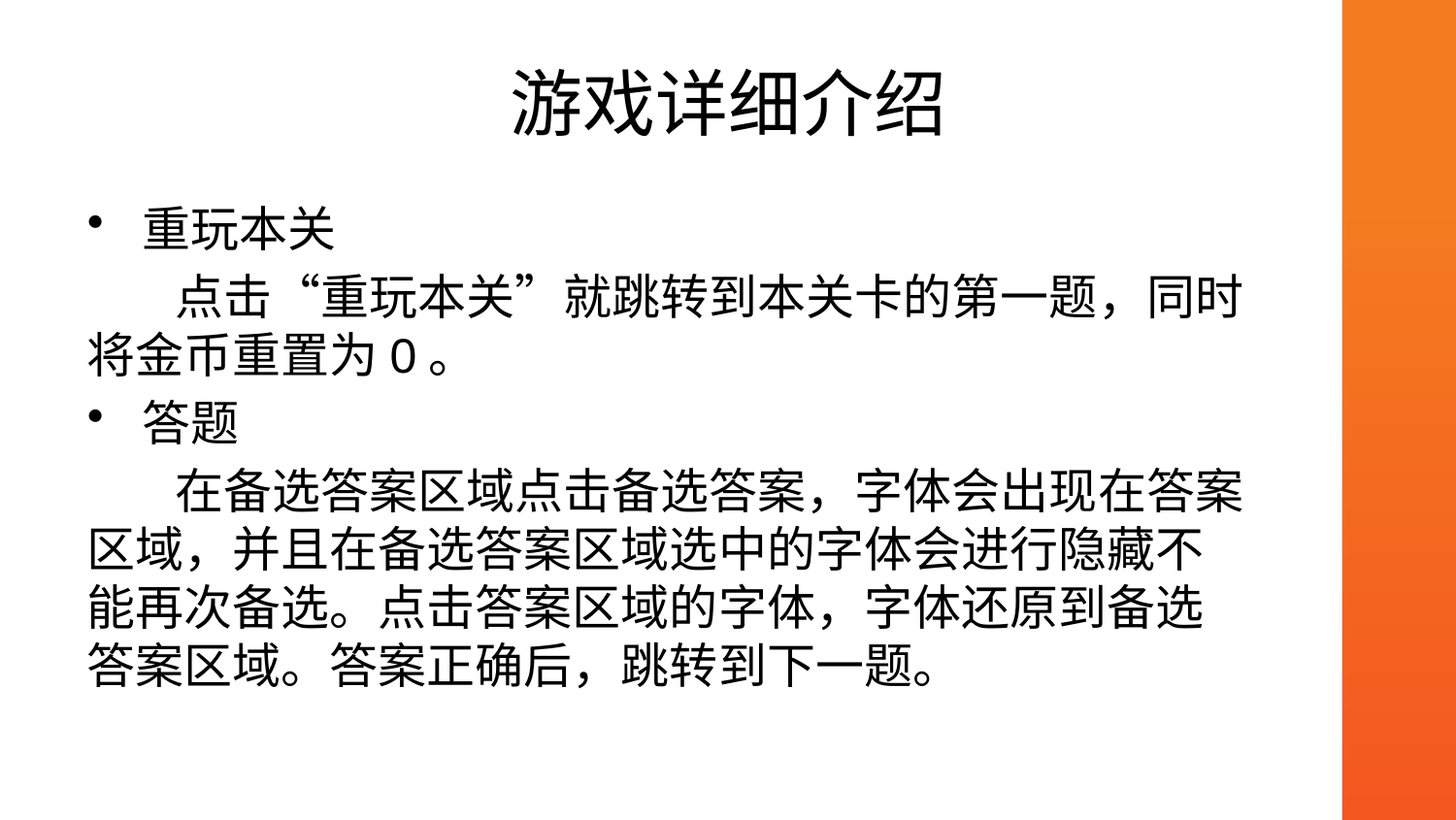

# 游戏详细介绍
重玩本关
       点击“重玩本关”就跳转到本关卡的第一题，同时将金币重置为0。
答题
       在备选答案区域点击备选答案，字体会出现在答案区域，并且在备选答案区域选中的字体会进行隐藏不能再次备选。点击答案区域的字体，字体还原到备选答案区域。答案正确后，跳转到下一题。